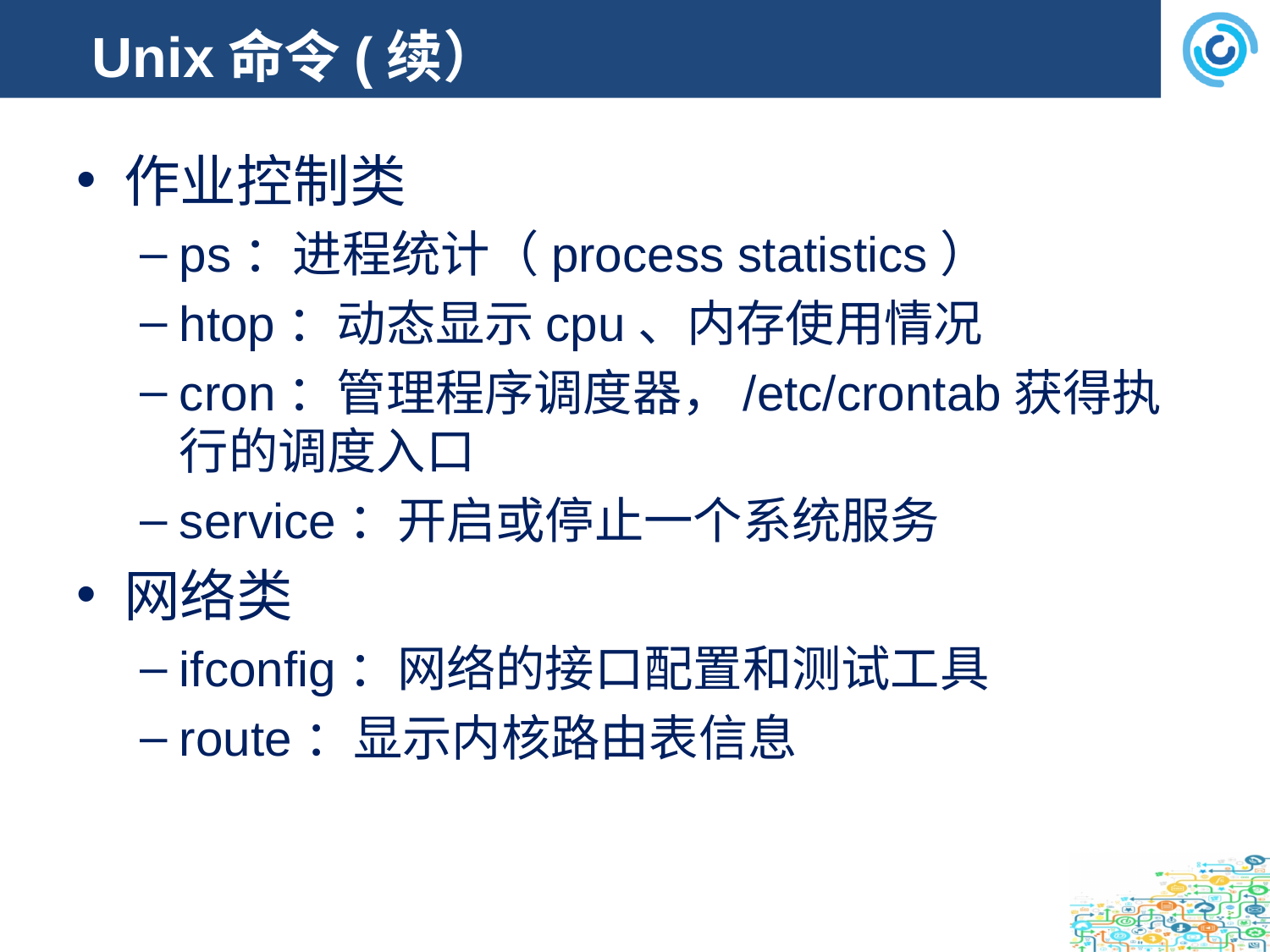

# Unix命令(续）
作业控制类
ps：进程统计（process statistics）
htop：动态显示cpu、内存使用情况
cron：管理程序调度器，/etc/crontab获得执行的调度入口
service：开启或停止一个系统服务
网络类
ifconfig：网络的接口配置和测试工具
route：显示内核路由表信息